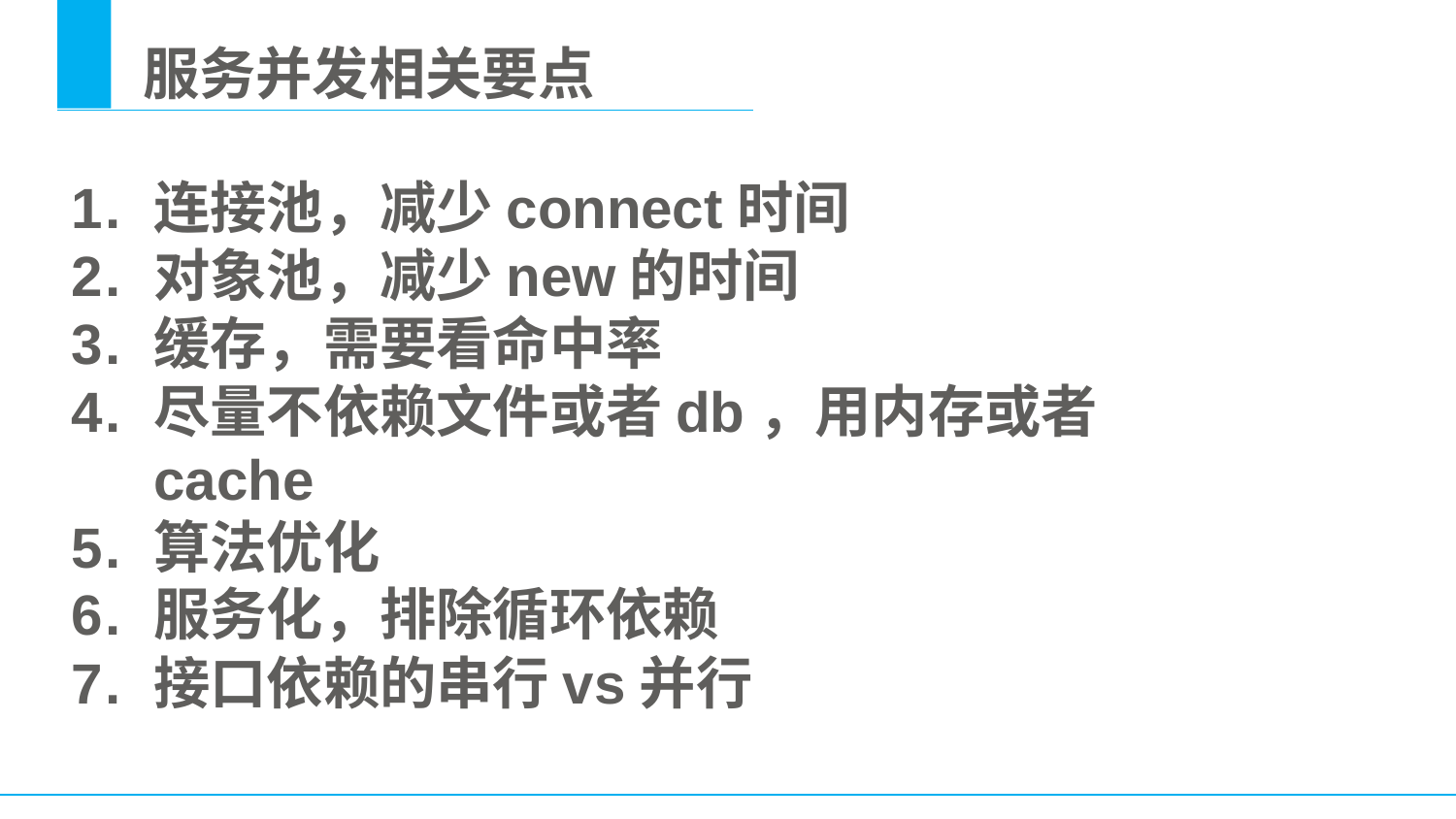

服务并发相关要点
连接池，减少connect时间
对象池，减少new的时间
缓存，需要看命中率
尽量不依赖文件或者db，用内存或者cache
算法优化
服务化，排除循环依赖
接口依赖的串行vs并行